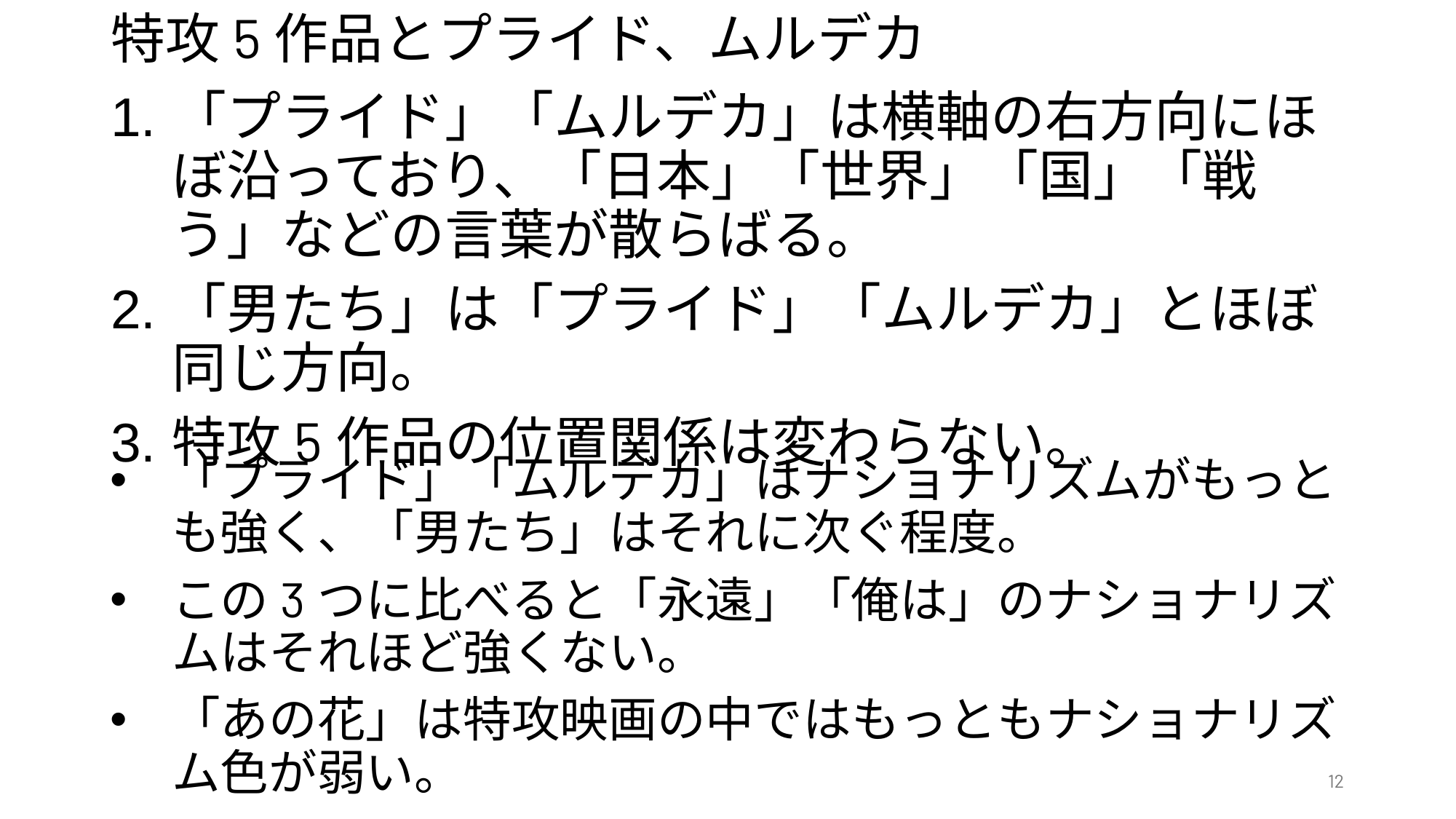

# 特攻5作品とプライド、ムルデカ
「プライド」「ムルデカ」は横軸の右方向にほぼ沿っており、「日本」「世界」「国」「戦う」などの言葉が散らばる。
「男たち」は「プライド」「ムルデカ」とほぼ同じ方向。
特攻5作品の位置関係は変わらない。

「プライド」「ムルデカ」はナショナリズムがもっとも強く、「男たち」はそれに次ぐ程度。
この3つに比べると「永遠」「俺は」のナショナリズムはそれほど強くない。
「あの花」は特攻映画の中ではもっともナショナリズム色が弱い。

12